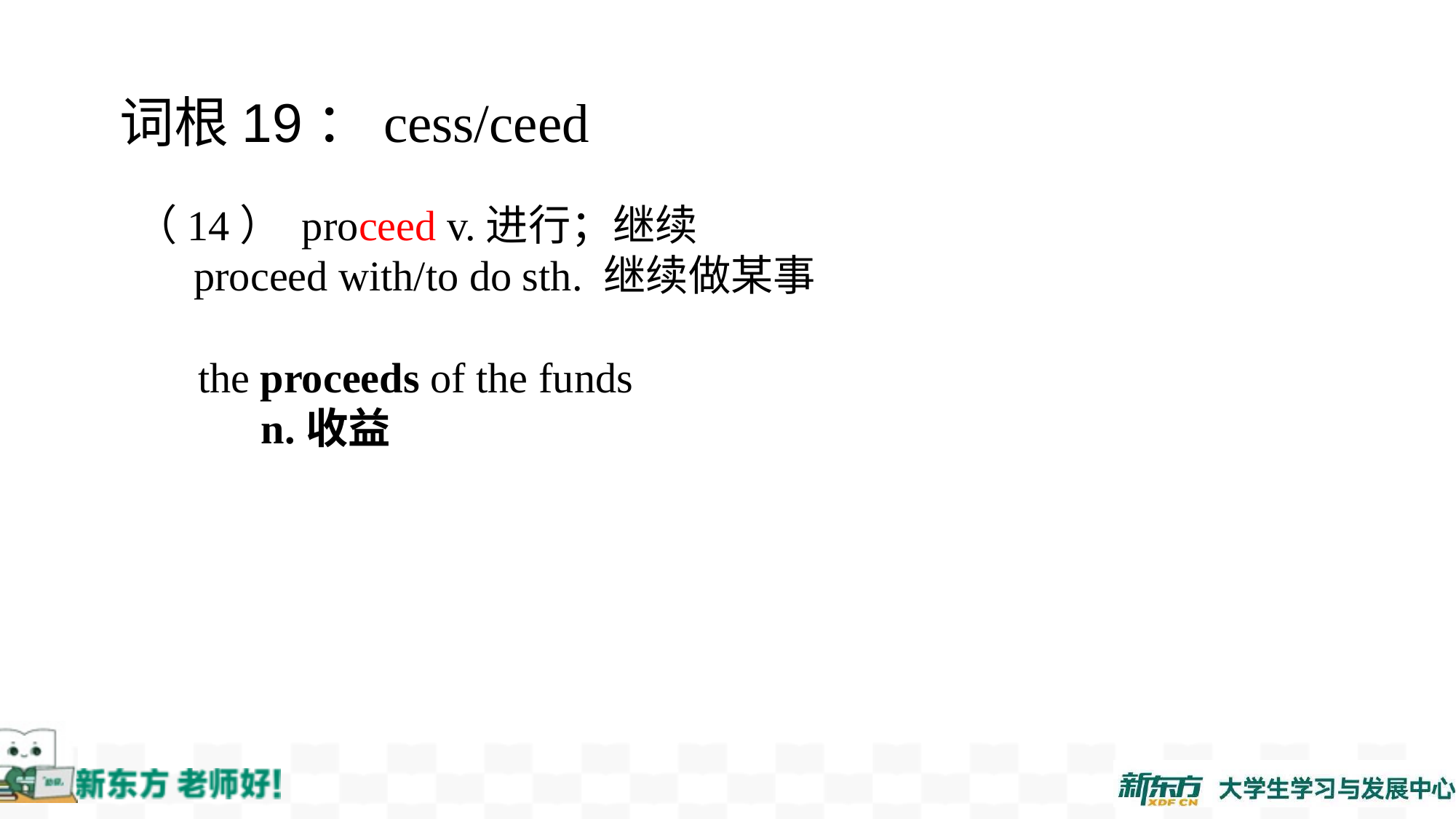

词根19：cess/ceed
（14） proceed v.进行；继续
     proceed with/to do sth. 继续做某事

      the proceeds of the funds
            n.收益